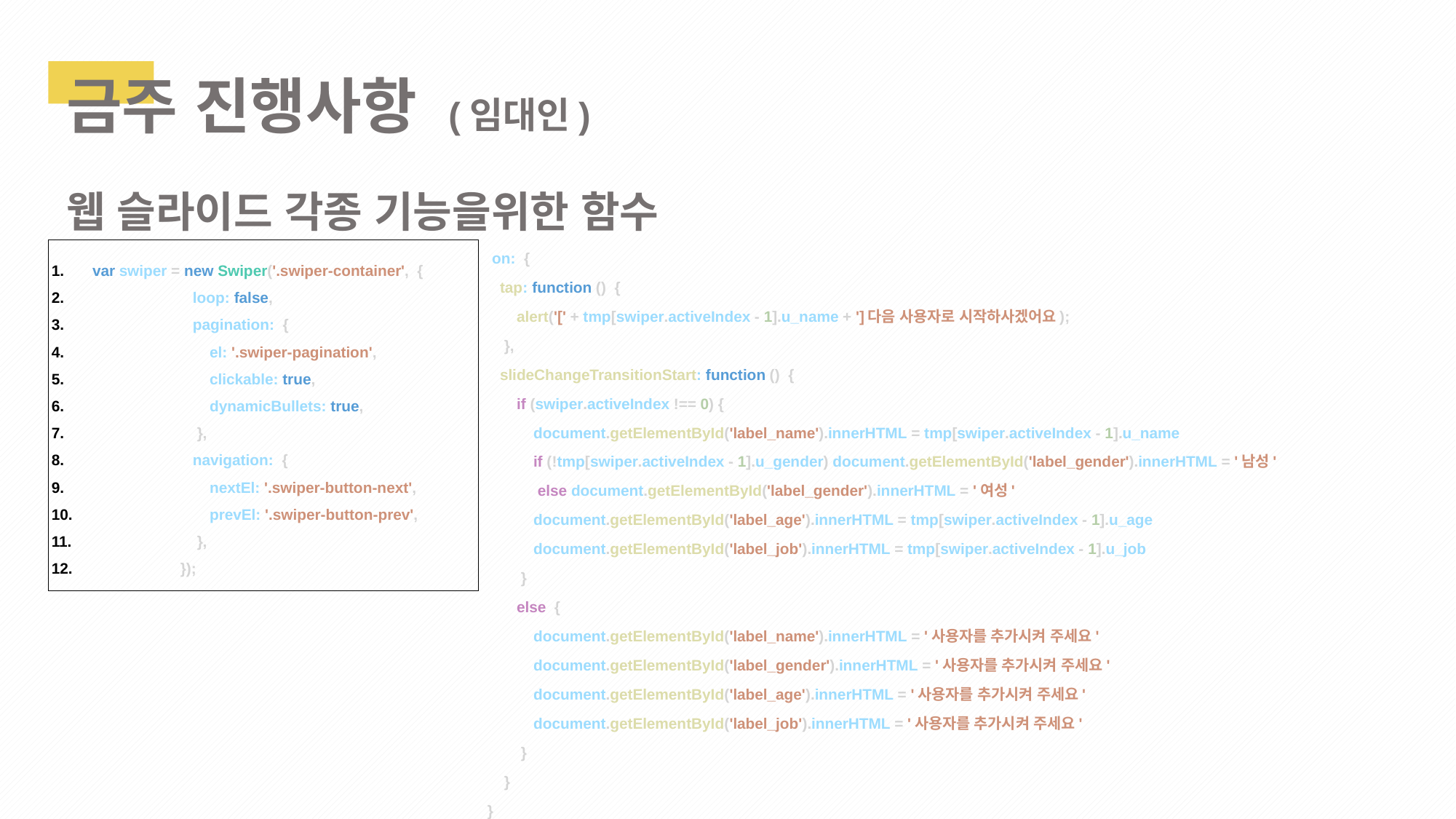

금주 진행사항 (임대인)
웹 슬라이드 각종 기능을위한 함수
on:  {
                            tap: function ()  {
                                alert('[' + tmp[swiper.activeIndex - 1].u_name + ']다음 사용자로 시작하사겠어요);
                             },
                            slideChangeTransitionStart: function ()  {
                                if (swiper.activeIndex !== 0) {
                                    document.getElementById('label_name').innerHTML = tmp[swiper.activeIndex - 1].u_name
                                    if (!tmp[swiper.activeIndex - 1].u_gender) document.getElementById('label_gender').innerHTML = '남성'
                                     else document.getElementById('label_gender').innerHTML = '여성'
                                    document.getElementById('label_age').innerHTML = tmp[swiper.activeIndex - 1].u_age
                                    document.getElementById('label_job').innerHTML = tmp[swiper.activeIndex - 1].u_job
                                 }
                                else  {
                                    document.getElementById('label_name').innerHTML = '사용자를 추가시켜 주세요'
                                    document.getElementById('label_gender').innerHTML = '사용자를 추가시켜 주세요'
                                    document.getElementById('label_age').innerHTML = '사용자를 추가시켜 주세요'
                                    document.getElementById('label_job').innerHTML = '사용자를 추가시켜 주세요'
                                 }
                             }
                         }
| var swiper = new Swiper('.swiper-container',  {                         loop: false,                         pagination:  {                             el: '.swiper-pagination',                             clickable: true,                             dynamicBullets: true,                          },                         navigation:  {                             nextEl: '.swiper-button-next',                             prevEl: '.swiper-button-prev',                          },                      }); |
| --- |